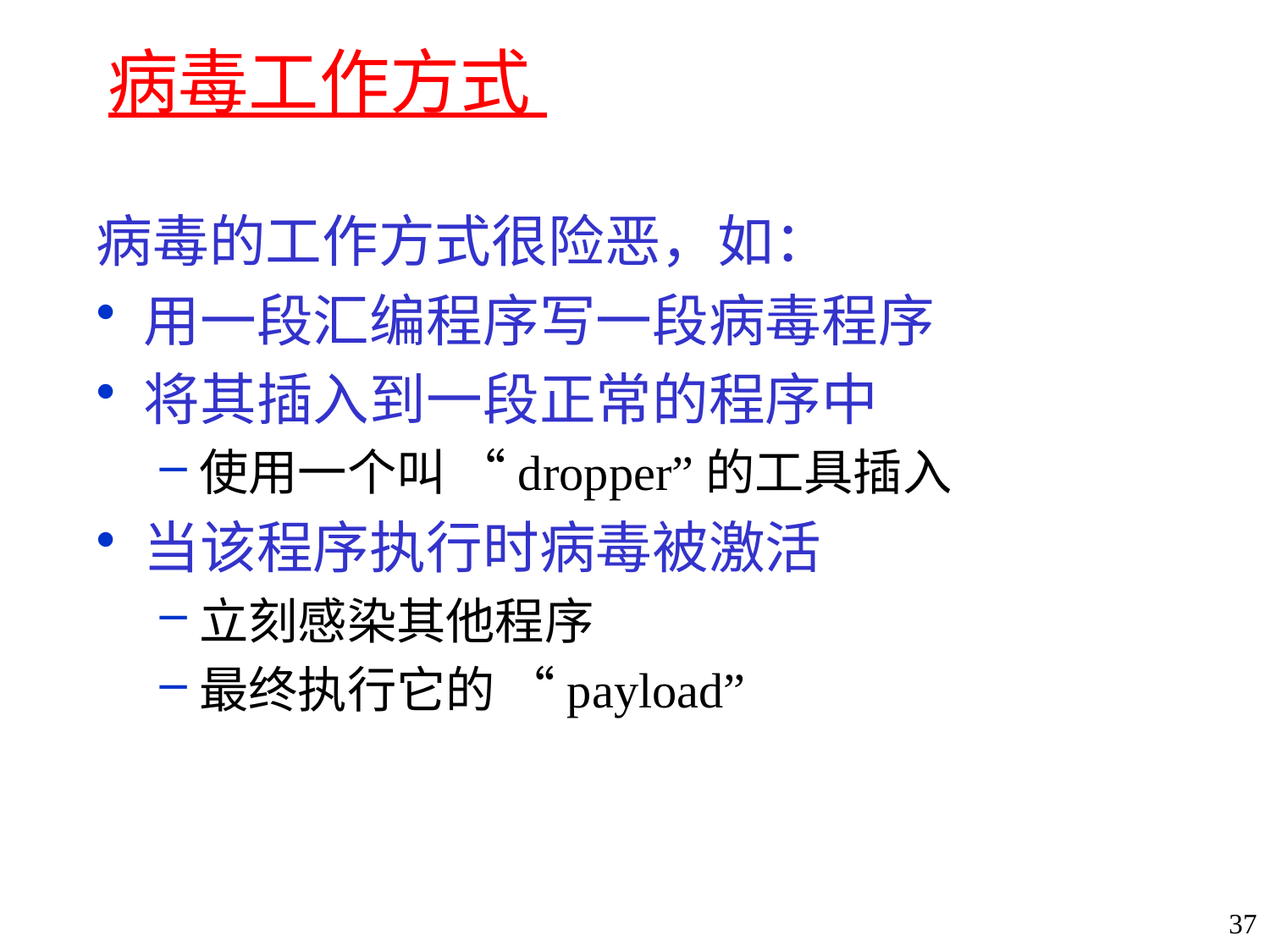

# 病毒工作方式
病毒的工作方式很险恶，如：
用一段汇编程序写一段病毒程序
将其插入到一段正常的程序中
使用一个叫 “dropper”的工具插入
当该程序执行时病毒被激活
立刻感染其他程序
最终执行它的 “payload”
37